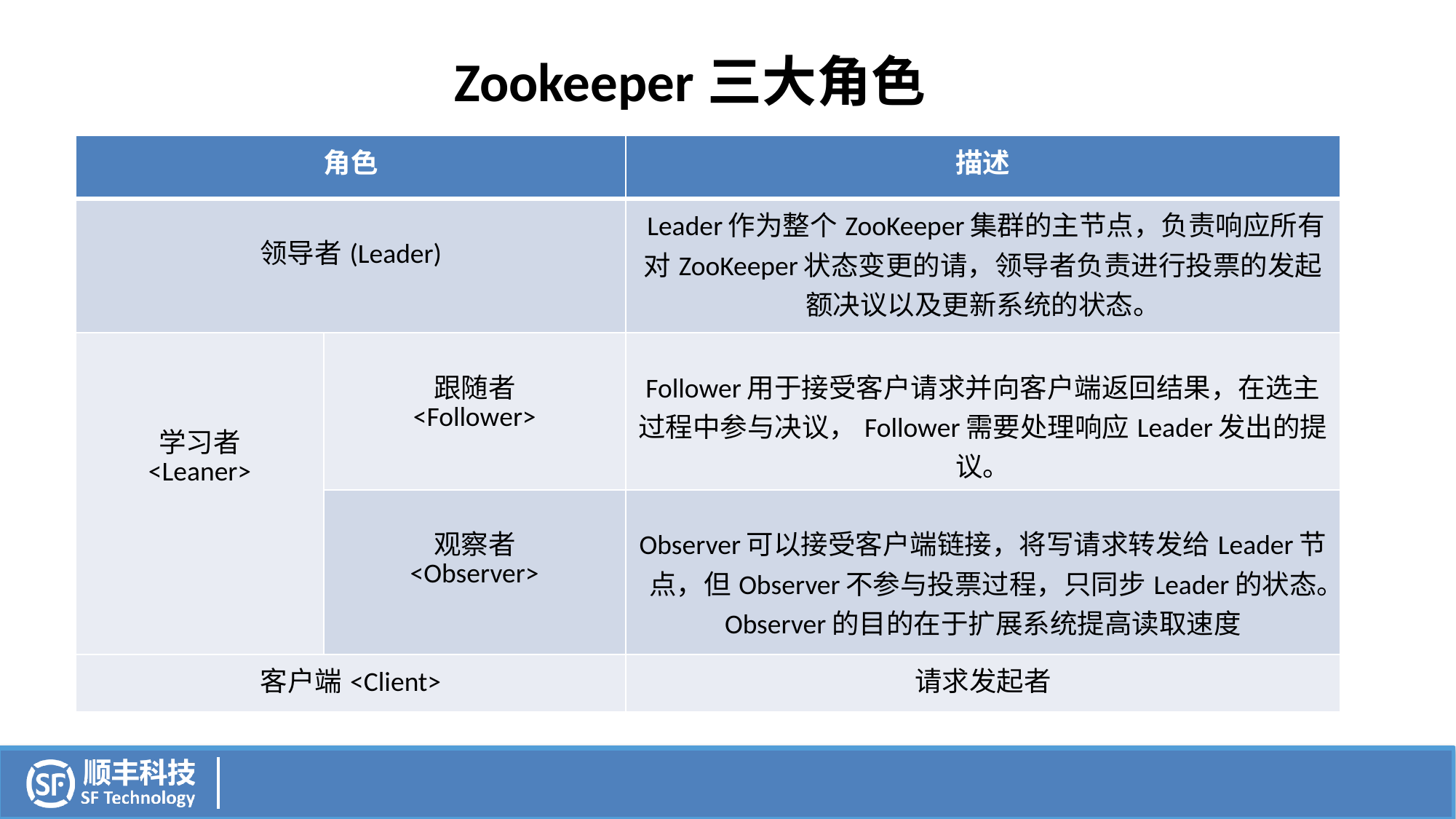

Zookeeper三大角色
| 角色 |  | 描述 |
| --- | --- | --- |
| 领导者(Leader) |  | Leader作为整个ZooKeeper集群的主节点，负责响应所有对ZooKeeper状态变更的请，领导者负责进行投票的发起额决议以及更新系统的状态。 |
| 学习者 <Leaner> | 跟随者 <Follower> | Follower用于接受客户请求并向客户端返回结果，在选主过程中参与决议，Follower需要处理响应Leader发出的提议。 |
|  | 观察者 <Observer> | Observer可以接受客户端链接，将写请求转发给Leader节点，但Observer不参与投票过程，只同步Leader的状态。Observer的目的在于扩展系统提高读取速度 |
| 客户端<Client> |  | 请求发起者 |